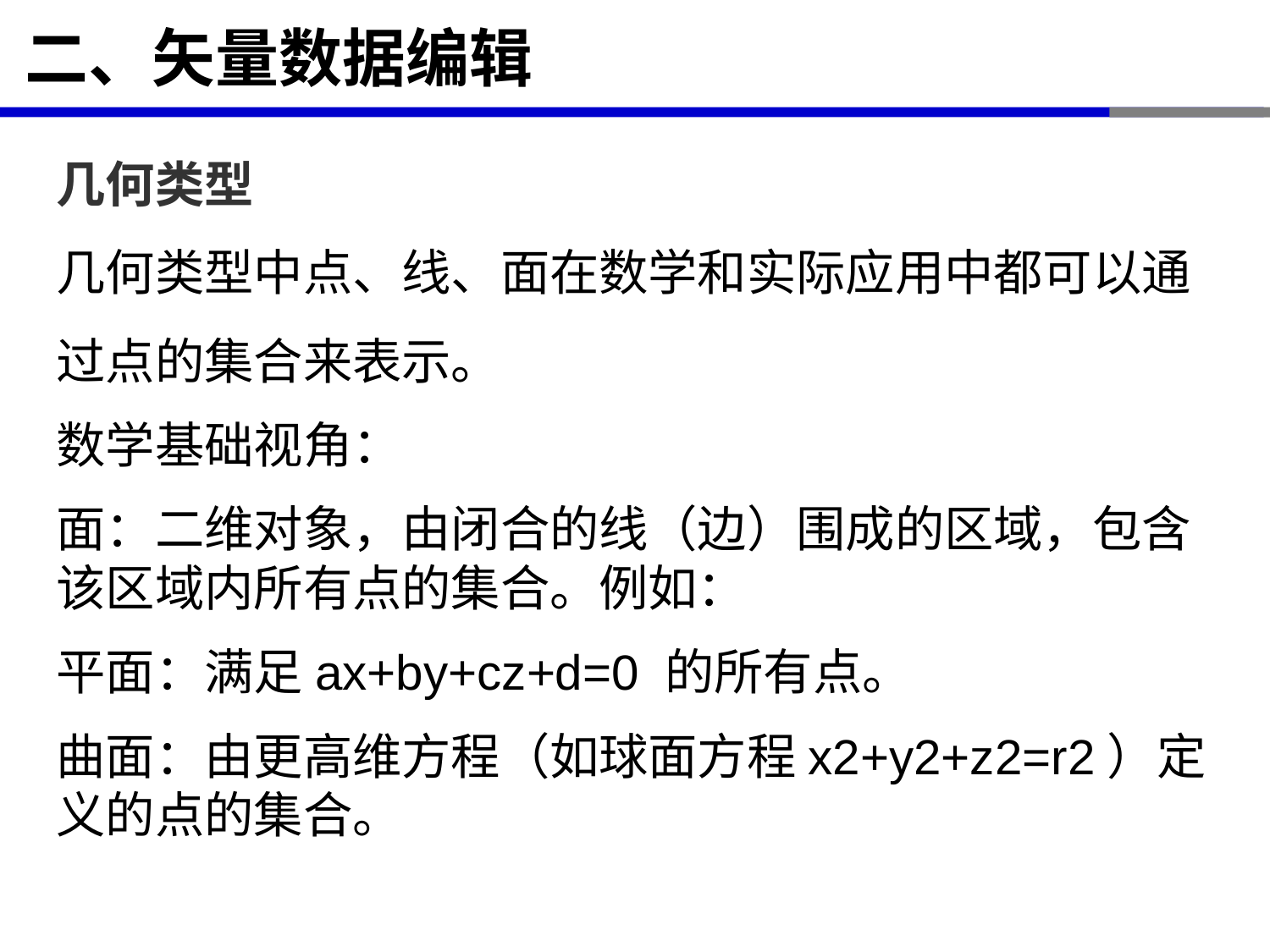

# 二、矢量数据编辑
几何类型
几何类型中点、线、面在数学和实际应用中都可以通过点的集合来表示。
数学基础视角：
面：二维对象，由闭合的线（边）围成的区域，包含该区域内所有点的集合。例如：
平面：满足ax+by+cz+d=0 的所有点。
曲面：由更高维方程（如球面方程x2+y2+z2=r2）定义的点的集合。